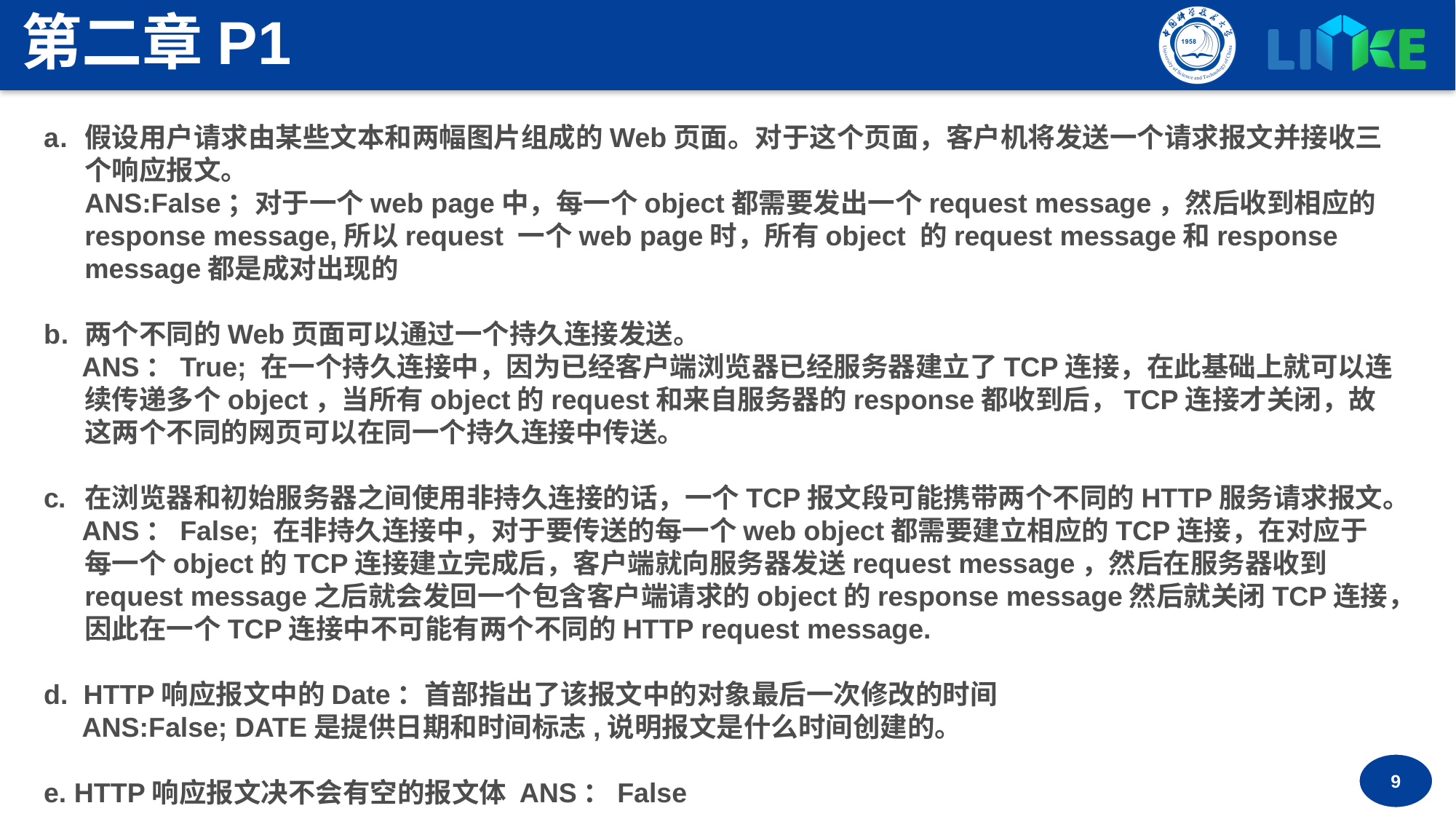

第二章P1
假设用户请求由某些文本和两幅图片组成的Web页面。对于这个页面，客户机将发送一个请求报文并接收三个响应报文。
ANS:False；对于一个web page中，每一个object都需要发出一个request message，然后收到相应的response message,所以request 一个web page时，所有object 的request message和response message都是成对出现的

两个不同的Web页面可以通过一个持久连接发送。
     ANS：True; 在一个持久连接中，因为已经客户端浏览器已经服务器建立了TCP连接，在此基础上就可以连续传递多个object，当所有object的request和来自服务器的response都收到后，TCP连接才关闭，故这两个不同的网页可以在同一个持久连接中传送。

在浏览器和初始服务器之间使用非持久连接的话，一个TCP报文段可能携带两个不同的HTTP服务请求报文。
     ANS：False; 在非持久连接中，对于要传送的每一个web object都需要建立相应的TCP连接，在对应于每一个object的TCP连接建立完成后，客户端就向服务器发送request message，然后在服务器收到request message之后就会发回一个包含客户端请求的object的response message然后就关闭TCP连接，因此在一个TCP连接中不可能有两个不同的HTTP request message.

d.  HTTP响应报文中的Date：首部指出了该报文中的对象最后一次修改的时间
     ANS:False; DATE是提供日期和时间标志,说明报文是什么时间创建的。

e. HTTP响应报文决不会有空的报文体 ANS：False